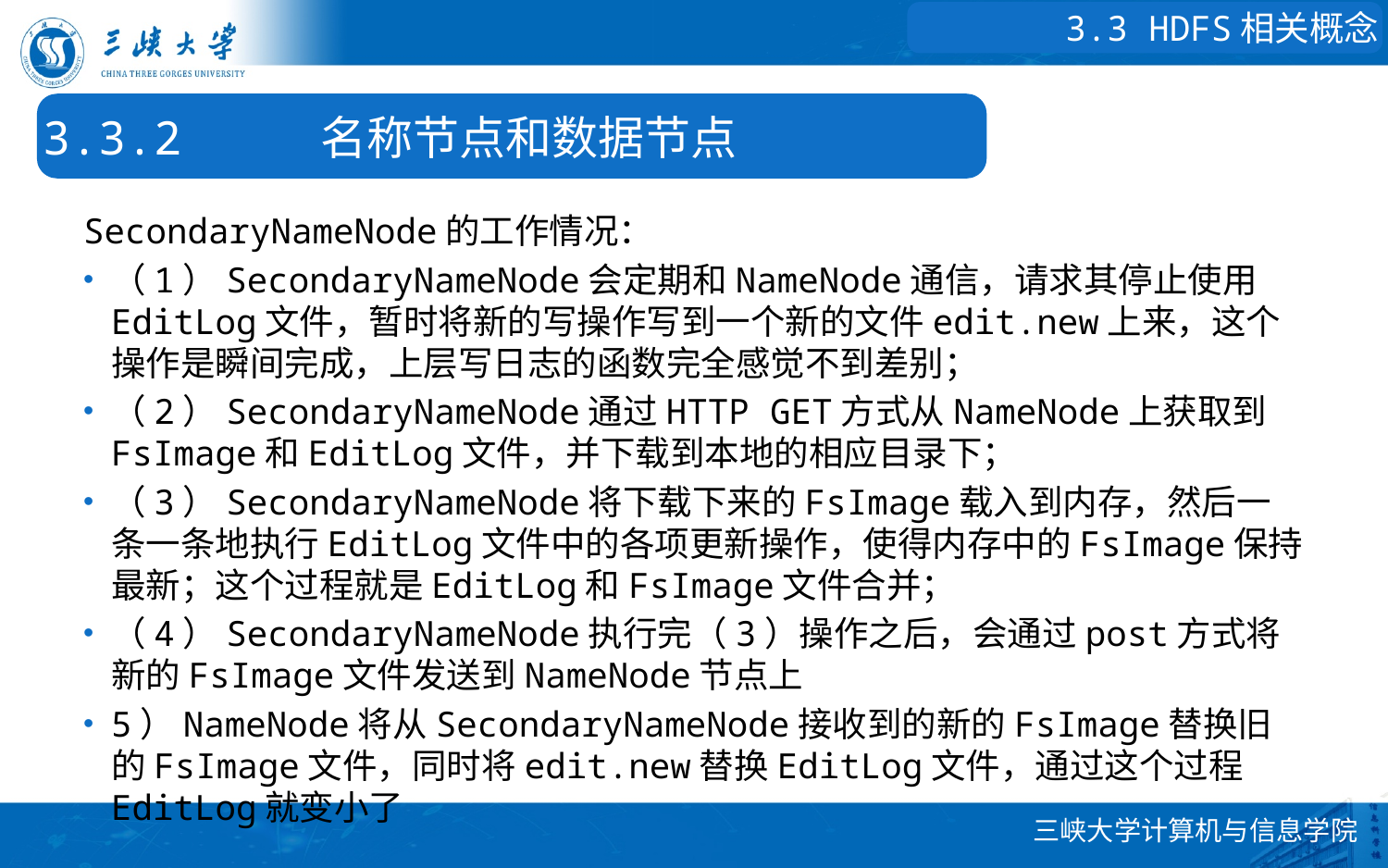

3.3 HDFS相关概念
3.3.2	名称节点和数据节点

SecondaryNameNode的工作情况：
（1）SecondaryNameNode会定期和NameNode通信，请求其停止使用EditLog文件，暂时将新的写操作写到一个新的文件edit.new上来，这个操作是瞬间完成，上层写日志的函数完全感觉不到差别；
（2）SecondaryNameNode通过HTTP GET方式从NameNode上获取到FsImage和EditLog文件，并下载到本地的相应目录下；
（3）SecondaryNameNode将下载下来的FsImage载入到内存，然后一条一条地执行EditLog文件中的各项更新操作，使得内存中的FsImage保持最新；这个过程就是EditLog和FsImage文件合并；
（4）SecondaryNameNode执行完（3）操作之后，会通过post方式将新的FsImage文件发送到NameNode节点上
5）NameNode将从SecondaryNameNode接收到的新的FsImage替换旧的FsImage文件，同时将edit.new替换EditLog文件，通过这个过程EditLog就变小了